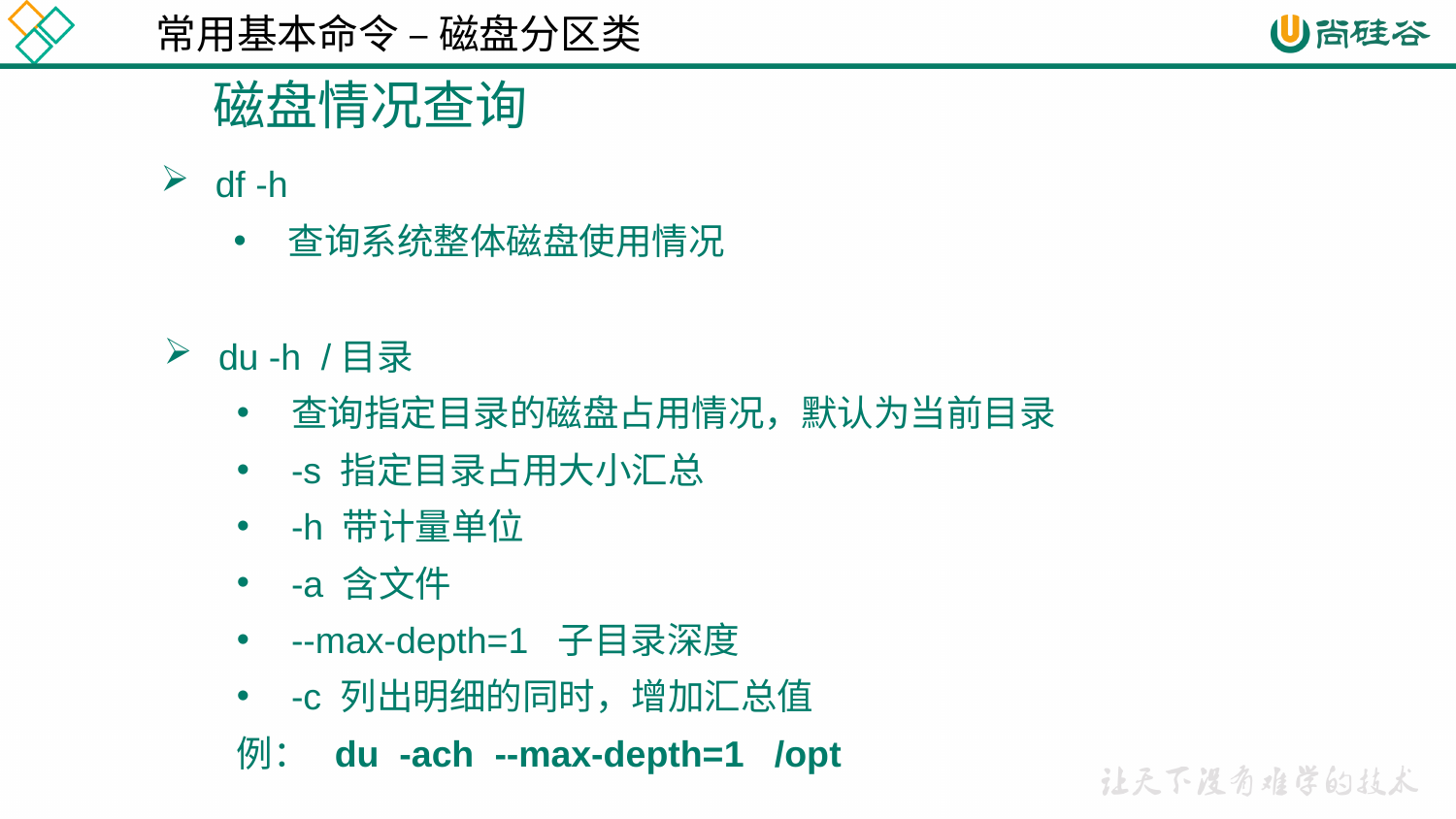

常用基本命令 – 磁盘分区类
 磁盘情况查询
df -h
查询系统整体磁盘使用情况
du -h  /目录
查询指定目录的磁盘占用情况，默认为当前目录
-s 指定目录占用大小汇总
-h 带计量单位
-a 含文件
--max-depth=1  子目录深度
-c 列出明细的同时，增加汇总值
例：  du  -ach  --max-depth=1   /opt